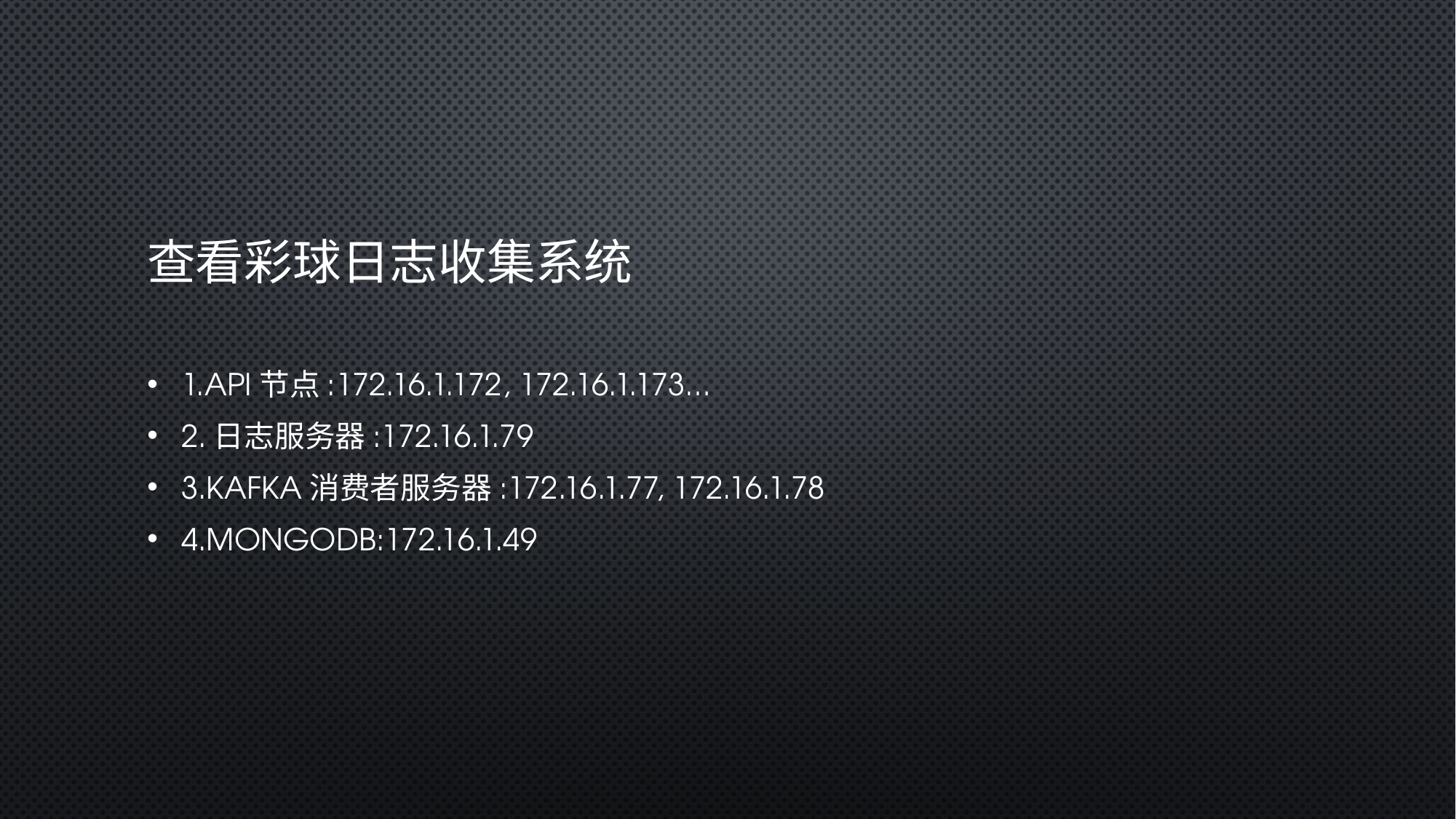

# 查看彩球日志收集系统
1.api节点:172.16.1.172, 172.16.1.173…
2.日志服务器:172.16.1.79
3.kafka消费者服务器:172.16.1.77, 172.16.1.78
4.mongodb:172.16.1.49